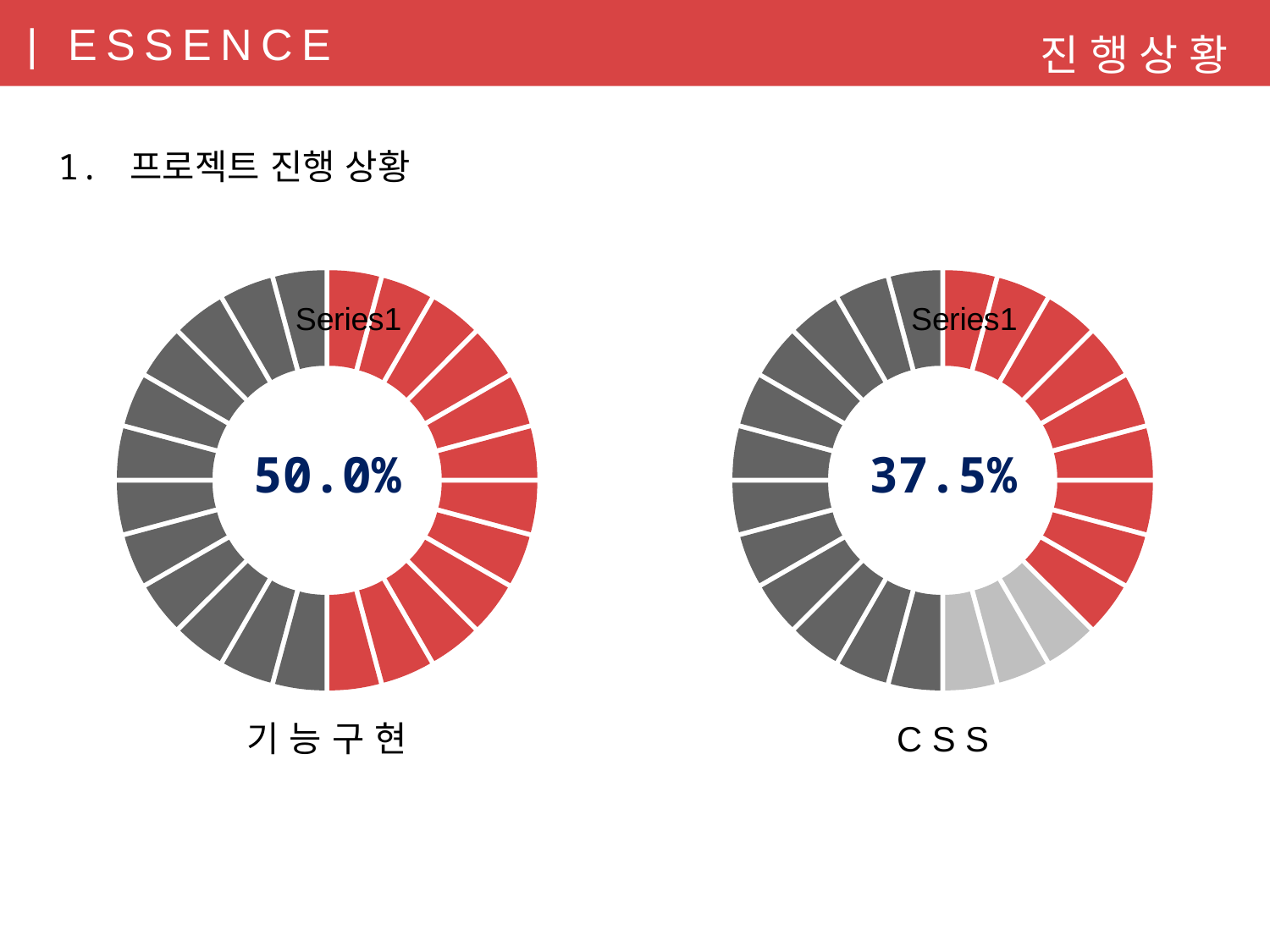

진행상황
1. 프로젝트 진행 상황

### Chart

| Category | 기능 |
|---|---|
|  | 1.0 |
|  | 1.0 |
|  | 1.0 |
|  | 1.0 |
|  | 1.0 |
|  | 1.0 |
|  | 1.0 |
|  | 1.0 |
|  | 1.0 |
|  | 1.0 |
|  | 1.0 |
|  | 1.0 |
|  | 1.0 |
|  | 1.0 |
|  | 1.0 |
|  | 1.0 |
|  | 1.0 |
|  | 1.0 |
|  | 1.0 |
|  | 1.0 |
|  | 1.0 |
|  | 1.0 |
|  | 1.0 |
|  | 1.0 |

### Chart

| Category | 기능 |
|---|---|
|  | 1.0 |
|  | 1.0 |
|  | 1.0 |
|  | 1.0 |
|  | 1.0 |
|  | 1.0 |
|  | 1.0 |
|  | 1.0 |
|  | 1.0 |
|  | 1.0 |
|  | 1.0 |
|  | 1.0 |
|  | 1.0 |
|  | 1.0 |
|  | 1.0 |
|  | 1.0 |
|  | 1.0 |
|  | 1.0 |
|  | 1.0 |
|  | 1.0 |
|  | 1.0 |
|  | 1.0 |
|  | 1.0 |
|  | 1.0 |
50.0%
37.5%
기 능 구 현
C S S